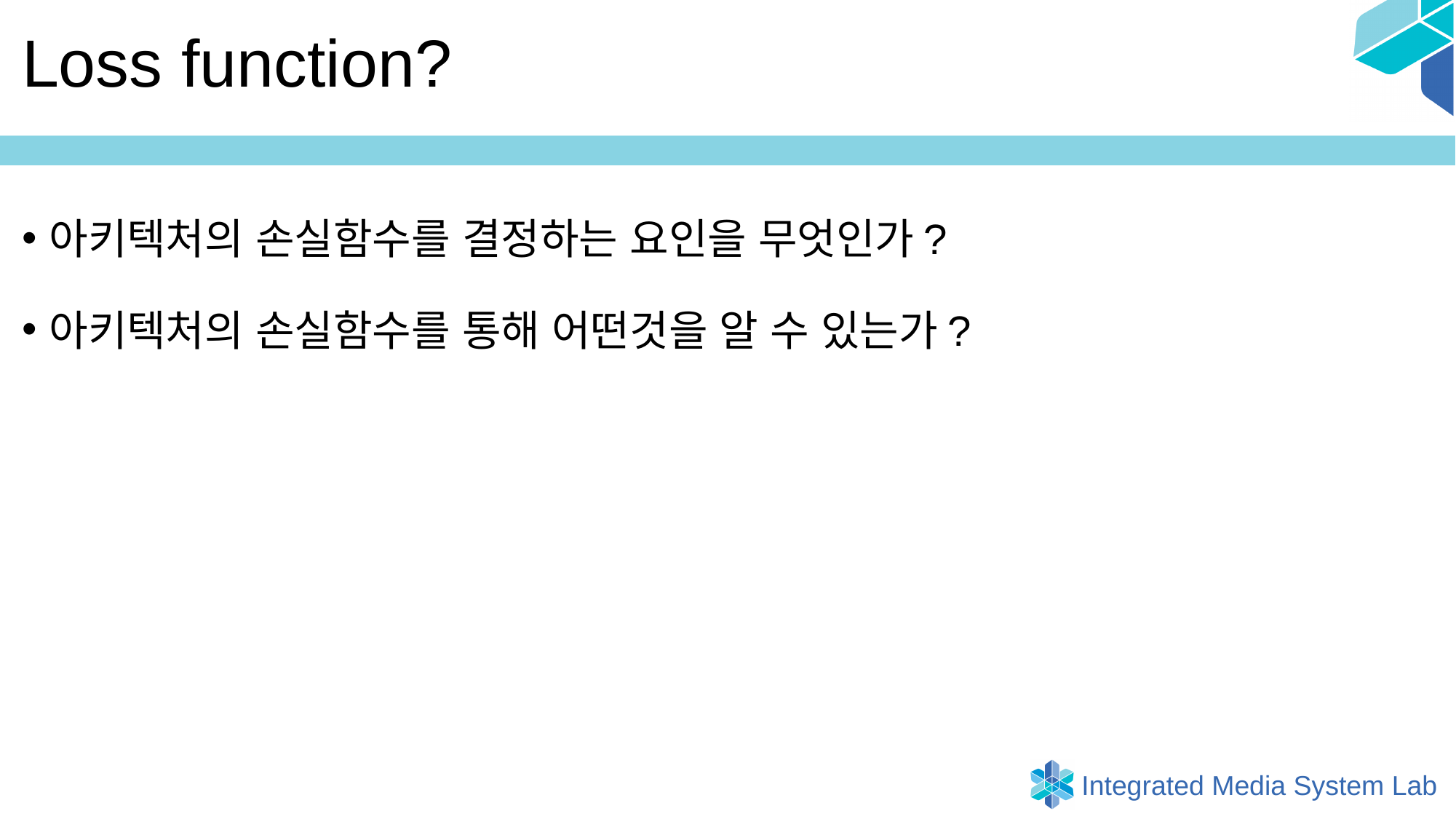

# Loss function?

아키텍처의 손실함수를 결정하는 요인을 무엇인가?
아키텍처의 손실함수를 통해 어떤것을 알 수 있는가?